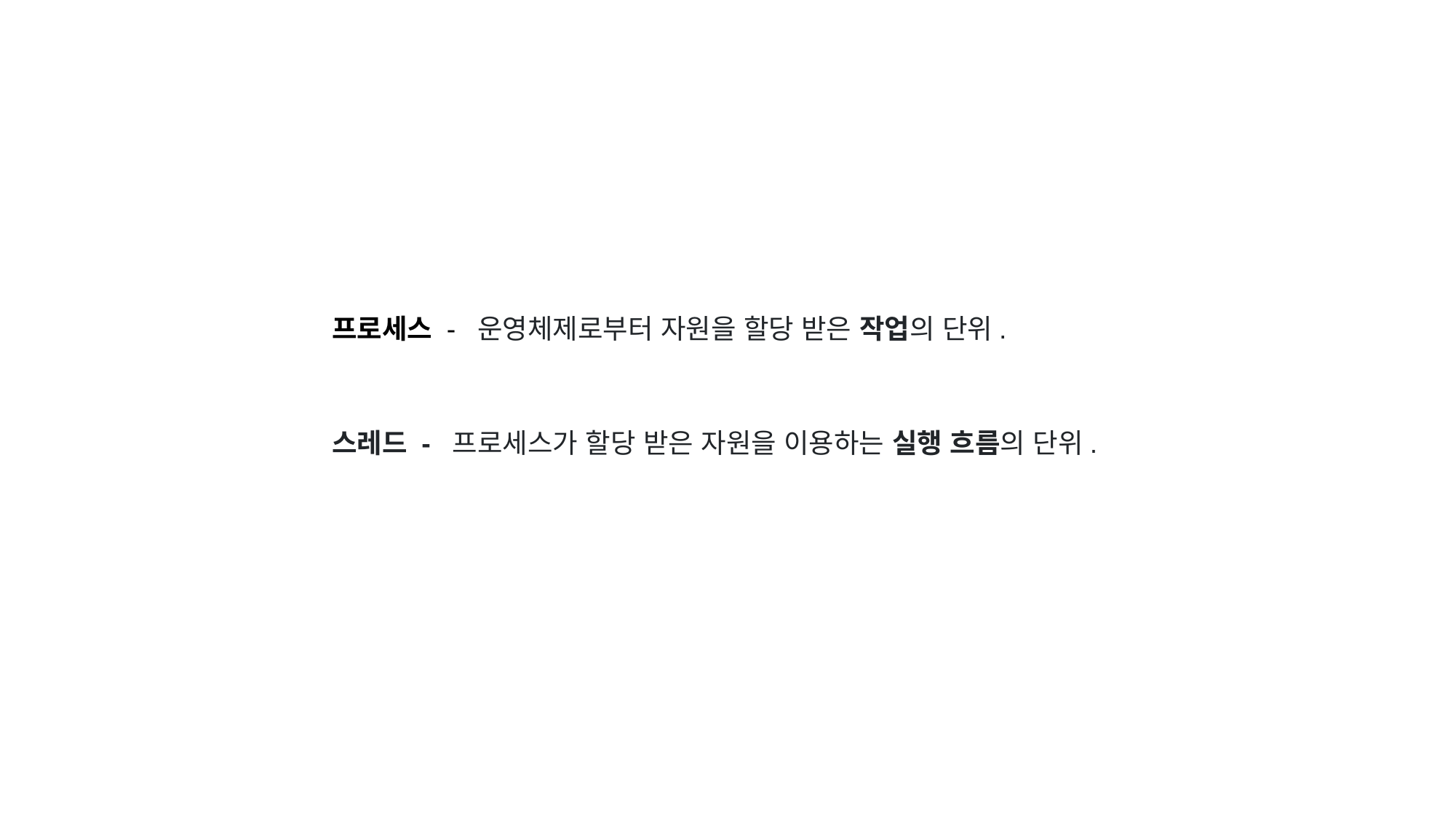

프로세스 -  운영체제로부터 자원을 할당 받은 작업의 단위.
스레드 -  프로세스가 할당 받은 자원을 이용하는 실행 흐름의 단위.